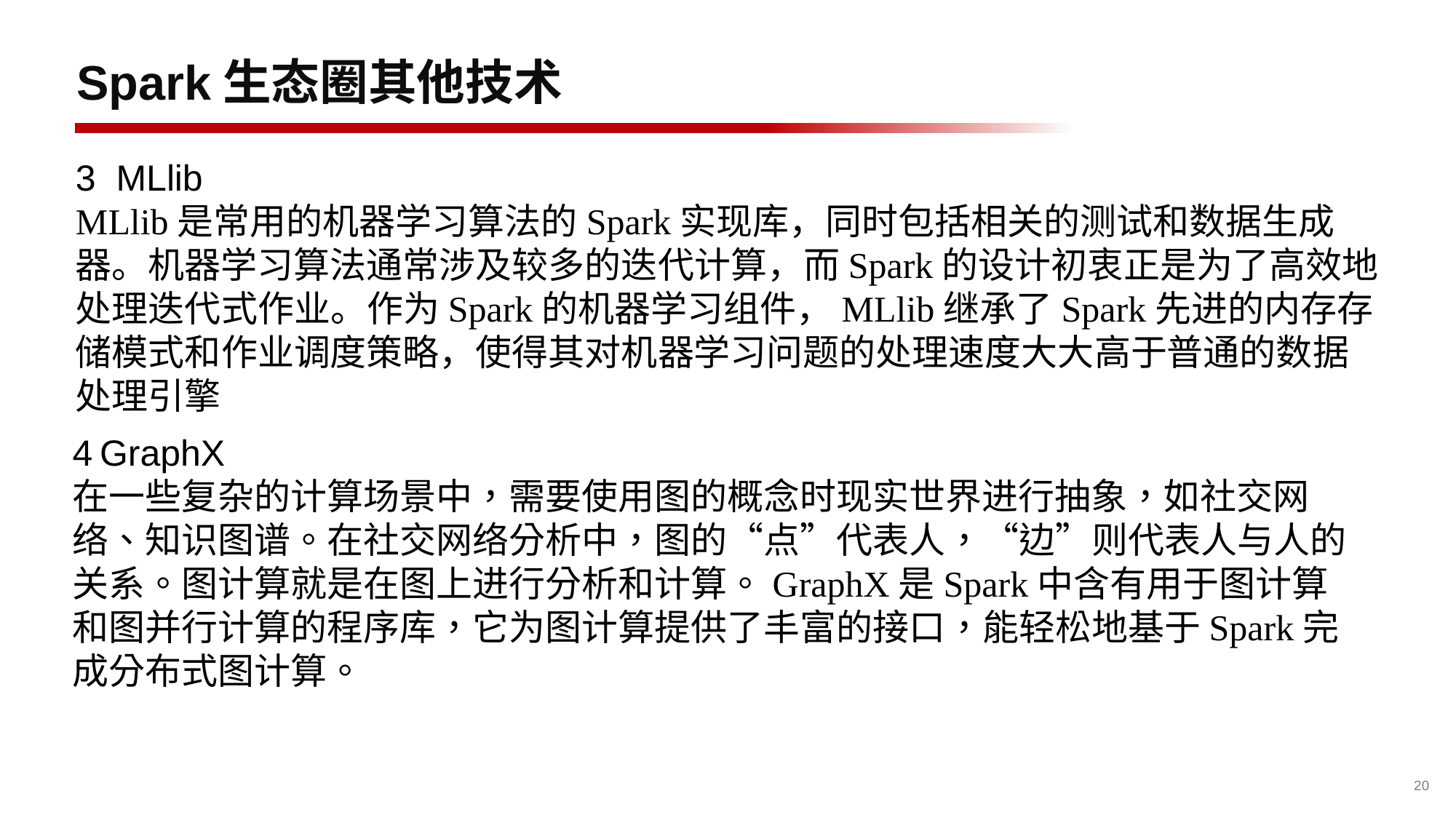

# Spark生态圈其他技术

3  MLlib
MLlib是常用的机器学习算法的Spark实现库，同时包括相关的测试和数据生成器。机器学习算法通常涉及较多的迭代计算，而Spark的设计初衷正是为了高效地处理迭代式作业。作为Spark的机器学习组件，MLlib继承了Spark先进的内存存储模式和作业调度策略，使得其对机器学习问题的处理速度大大高于普通的数据处理引擎
GraphX
在一些复杂的计算场景中，需要使用图的概念时现实世界进行抽象，如社交网络、知识图谱。在社交网络分析中，图的“点”代表人，“边”则代表人与人的关系。图计算就是在图上进行分析和计算。GraphX是Spark中含有用于图计算和图并行计算的程序库，它为图计算提供了丰富的接口，能轻松地基于Spark完成分布式图计算。
20